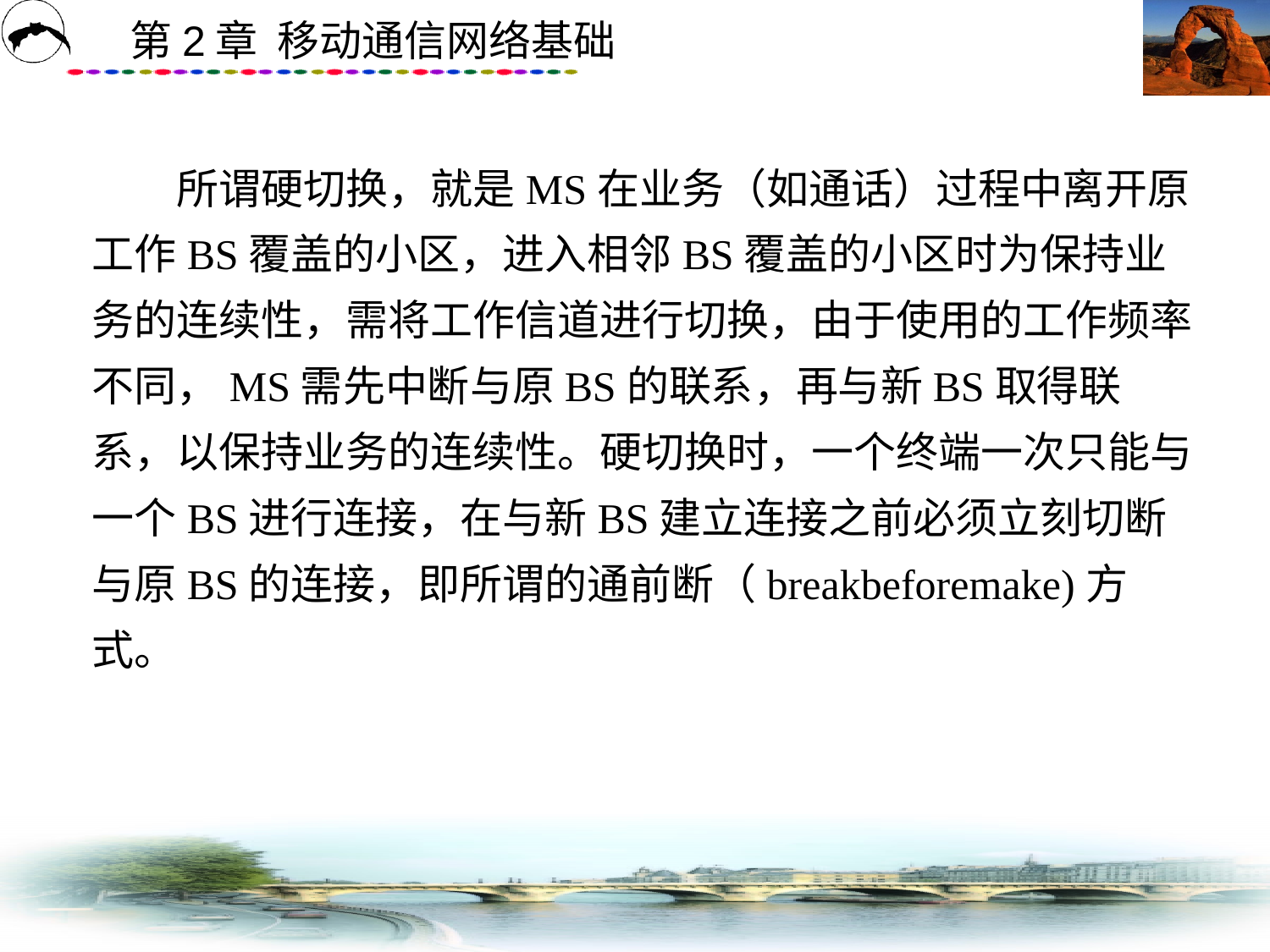

# 所谓硬切换，就是MS在业务（如通话）过程中离开原工作BS覆盖的小区，进入相邻BS覆盖的小区时为保持业务的连续性，需将工作信道进行切换，由于使用的工作频率不同，MS需先中断与原BS的联系，再与新BS取得联系，以保持业务的连续性。硬切换时，一个终端一次只能与一个BS进行连接，在与新BS建立连接之前必须立刻切断与原BS的连接，即所谓的通前断（breakbeforemake)方式。